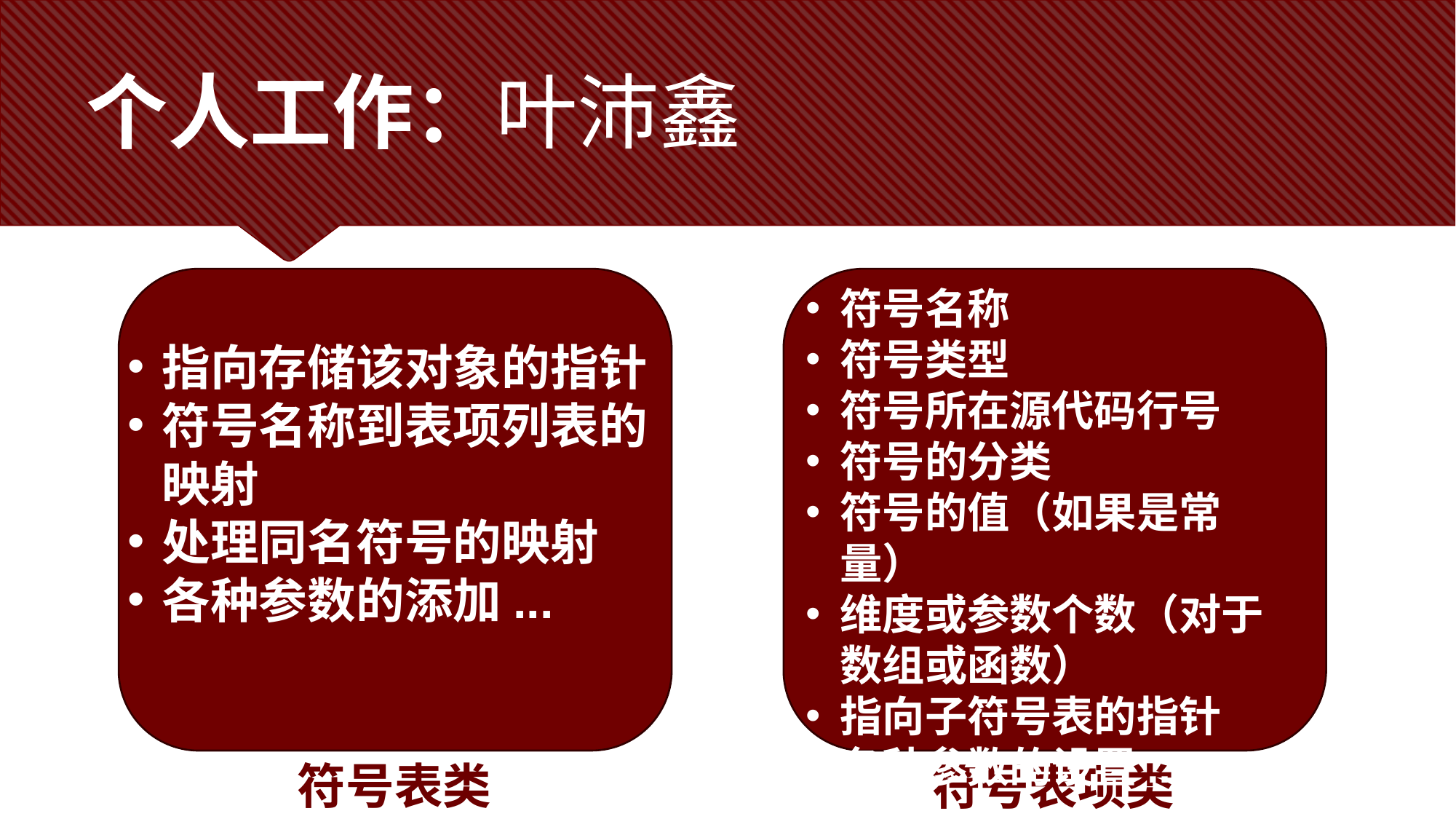

# 个人工作：叶沛鑫

符号名称
符号类型
符号所在源代码行号
符号的分类
符号的值（如果是常量）
维度或参数个数（对于数组或函数）
指向子符号表的指针
各种参数的设置...
指向存储该对象的指针
符号名称到表项列表的映射
处理同名符号的映射
各种参数的添加...

符号表类
符号表项类